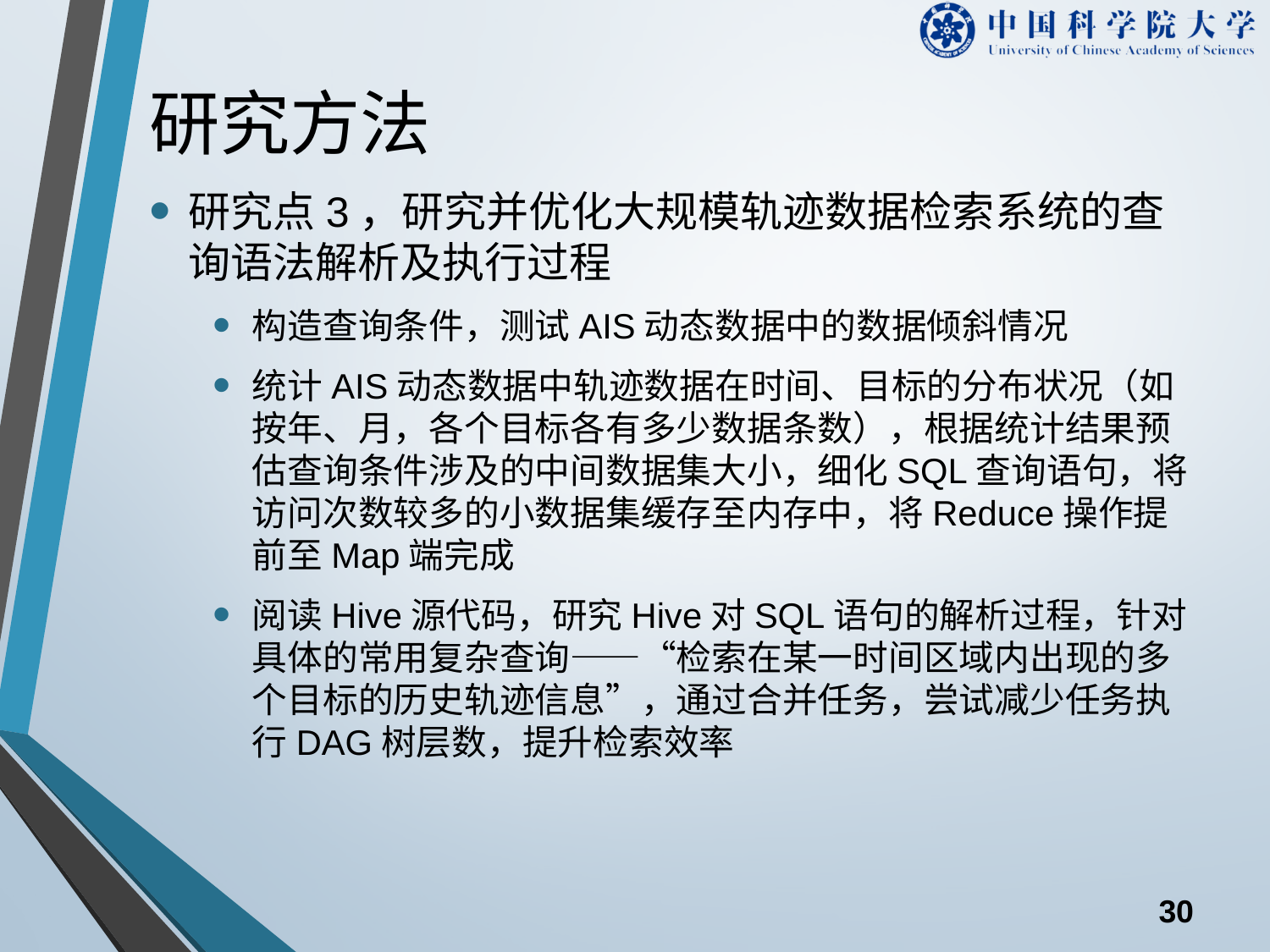

# 研究方法
研究点3，研究并优化大规模轨迹数据检索系统的查询语法解析及执行过程
构造查询条件，测试AIS动态数据中的数据倾斜情况
统计AIS动态数据中轨迹数据在时间、目标的分布状况（如按年、月，各个目标各有多少数据条数），根据统计结果预估查询条件涉及的中间数据集大小，细化SQL查询语句，将访问次数较多的小数据集缓存至内存中，将Reduce操作提前至Map端完成
阅读Hive源代码，研究Hive对SQL语句的解析过程，针对具体的常用复杂查询——“检索在某一时间区域内出现的多个目标的历史轨迹信息”，通过合并任务，尝试减少任务执行DAG树层数，提升检索效率
30